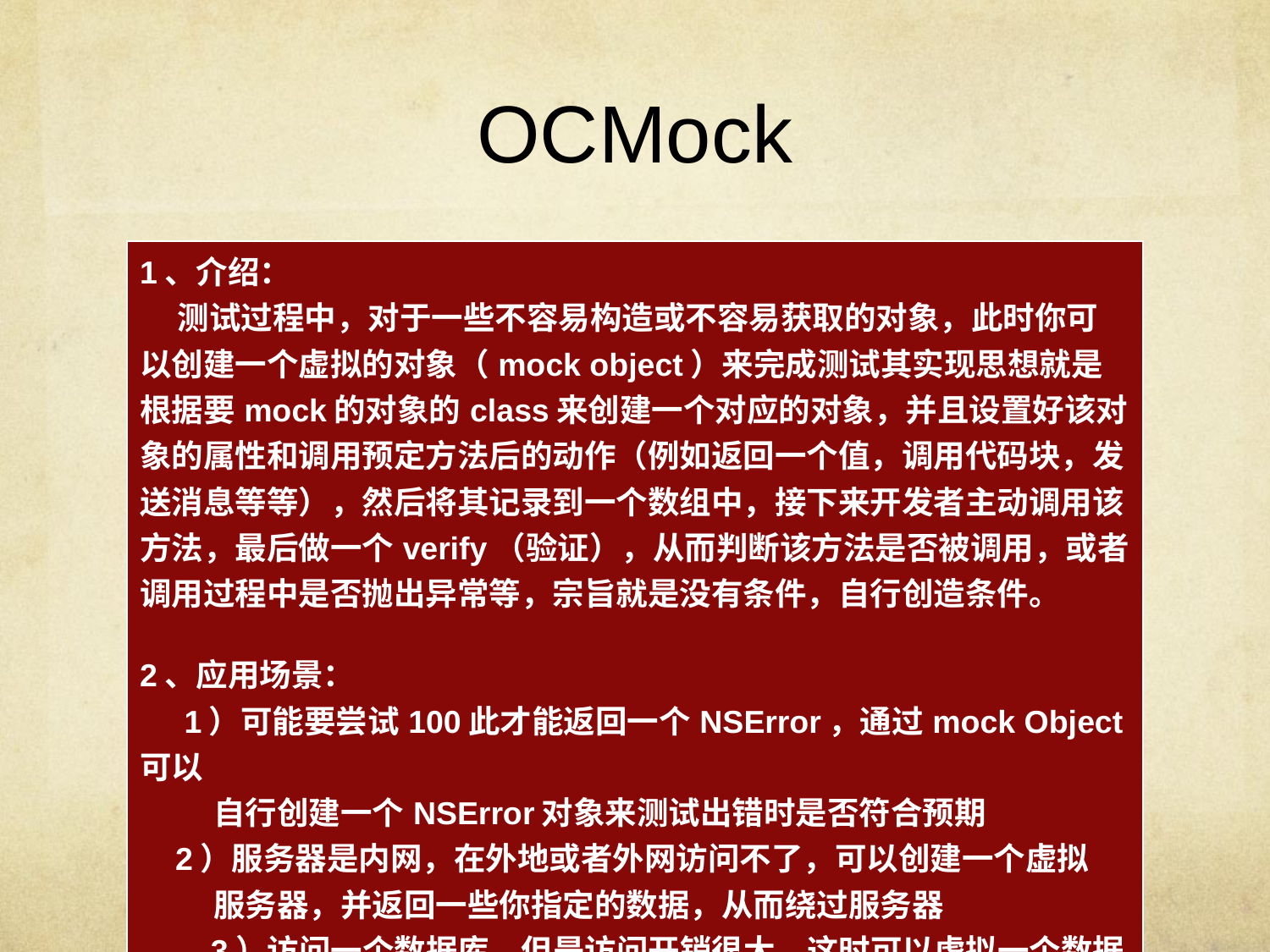

# OCMock
| 1、介绍： 测试过程中，对于一些不容易构造或不容易获取的对象，此时你可以创建一个虚拟的对象（mock object）来完成测试其实现思想就是根据要mock的对象的class来创建一个对应的对象，并且设置好该对象的属性和调用预定方法后的动作（例如返回一个值，调用代码块，发送消息等等），然后将其记录到一个数组中，接下来开发者主动调用该方法，最后做一个verify（验证），从而判断该方法是否被调用，或者调用过程中是否抛出异常等，宗旨就是没有条件，自行创造条件。 2、应用场景： 1）可能要尝试100此才能返回一个NSError，通过mock Object可以 自行创建一个NSError对象来测试出错时是否符合预期 2）服务器是内网，在外地或者外网访问不了，可以创建一个虚拟 服务器，并返回一些你指定的数据，从而绕过服务器 3）访问一个数据库，但是访问开销很大，这时可以虚拟一个数据 库，并且返回一个自行定制的数据 3、添加到工程中 4、测试用例演示 |
| --- |